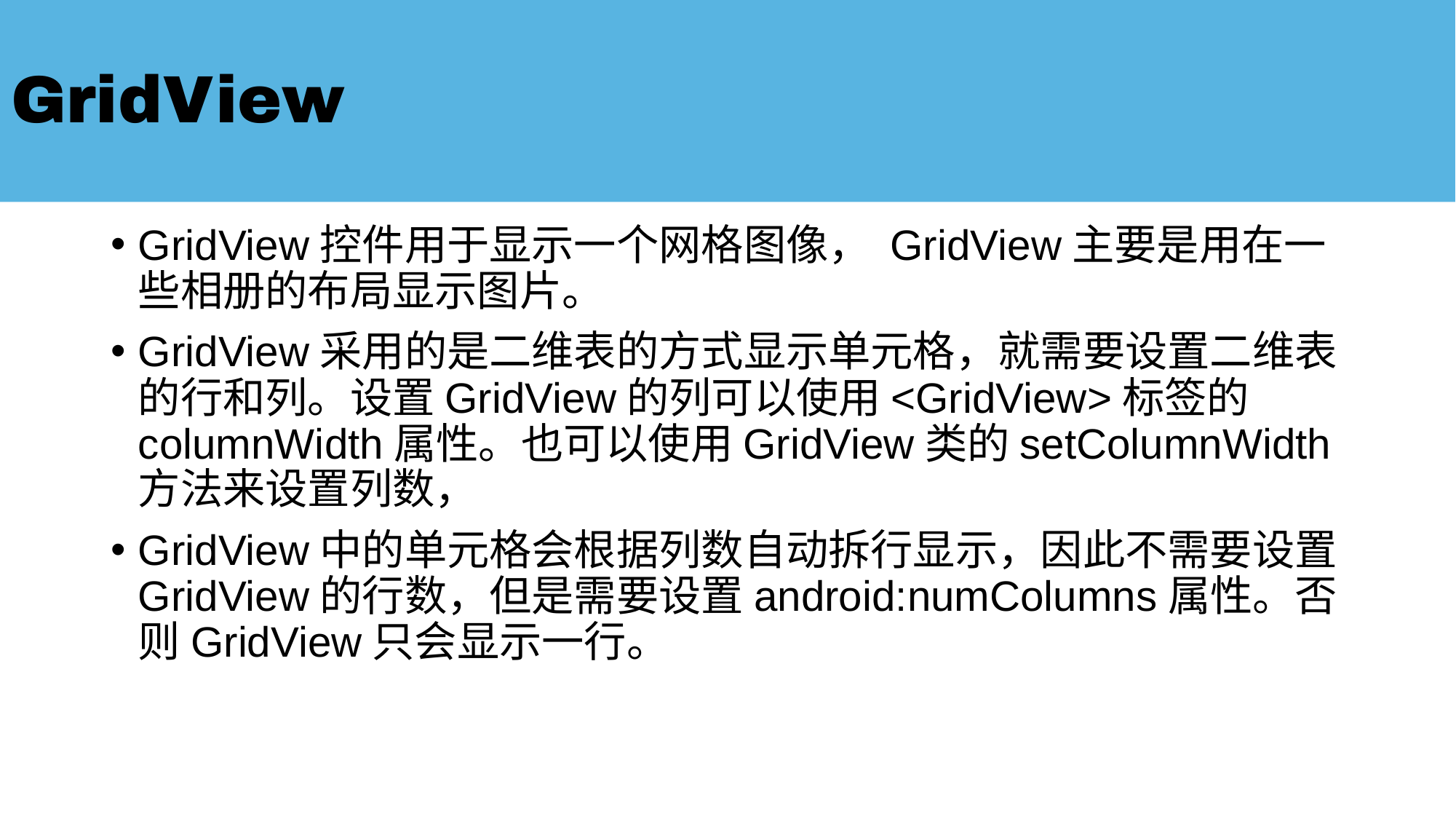

# GridView
GridView控件用于显示一个网格图像， GridView主要是用在一些相册的布局显示图片。
GridView采用的是二维表的方式显示单元格，就需要设置二维表的行和列。设置GridView的列可以使用<GridView>标签的columnWidth属性。也可以使用GridView类的setColumnWidth方法来设置列数，
GridView中的单元格会根据列数自动拆行显示，因此不需要设置GridView的行数，但是需要设置android:numColumns属性。否则GridView只会显示一行。